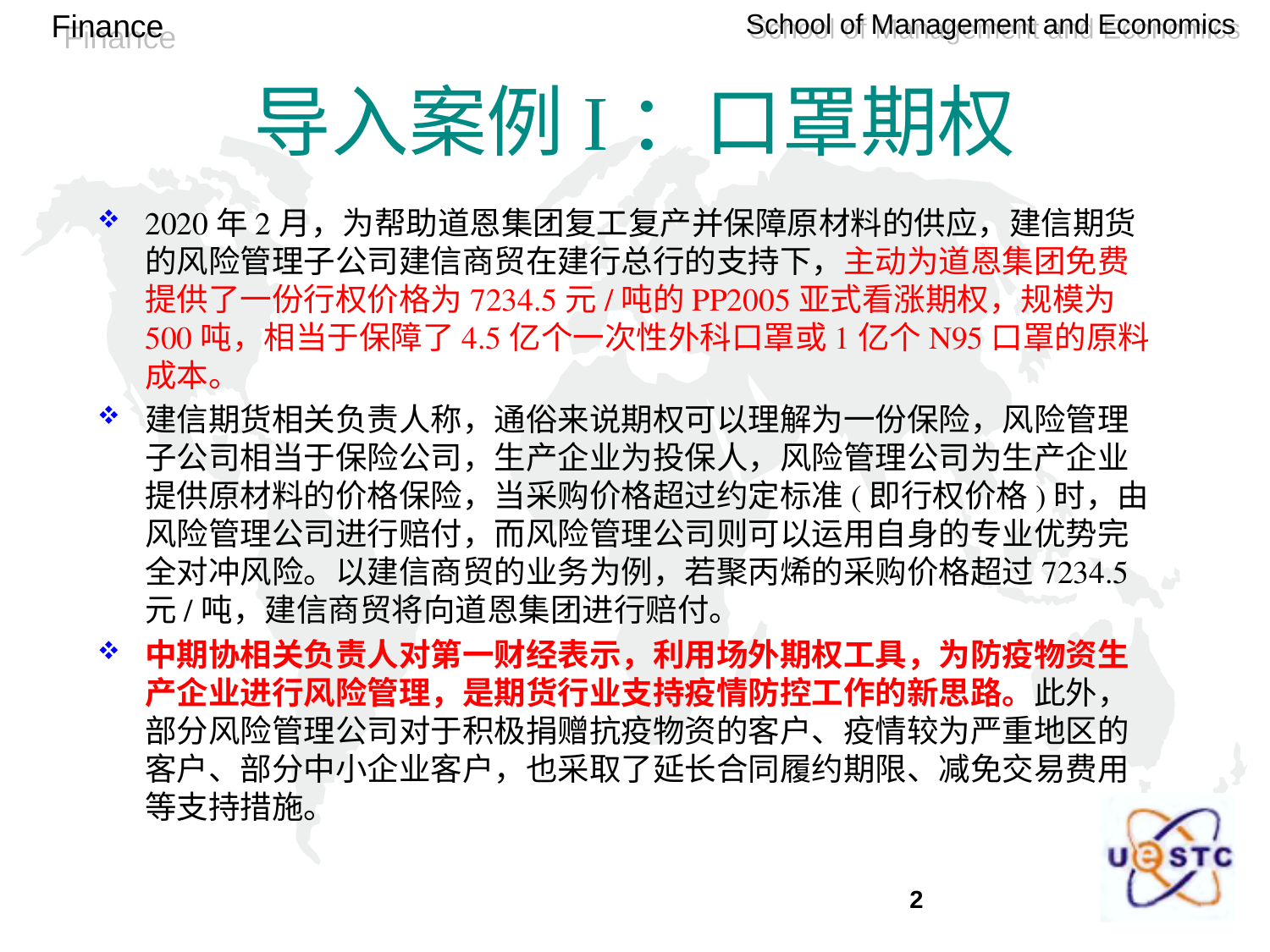

# 导入案例I：口罩期权
2020年2月，为帮助道恩集团复工复产并保障原材料的供应，建信期货的风险管理子公司建信商贸在建行总行的支持下，主动为道恩集团免费提供了一份行权价格为7234.5元/吨的PP2005亚式看涨期权，规模为500吨，相当于保障了4.5亿个一次性外科口罩或1亿个N95口罩的原料成本。
建信期货相关负责人称，通俗来说期权可以理解为一份保险，风险管理子公司相当于保险公司，生产企业为投保人，风险管理公司为生产企业提供原材料的价格保险，当采购价格超过约定标准(即行权价格)时，由风险管理公司进行赔付，而风险管理公司则可以运用自身的专业优势完全对冲风险。以建信商贸的业务为例，若聚丙烯的采购价格超过7234.5元/吨，建信商贸将向道恩集团进行赔付。
中期协相关负责人对第一财经表示，利用场外期权工具，为防疫物资生产企业进行风险管理，是期货行业支持疫情防控工作的新思路。此外，部分风险管理公司对于积极捐赠抗疫物资的客户、疫情较为严重地区的客户、部分中小企业客户，也采取了延长合同履约期限、减免交易费用等支持措施。